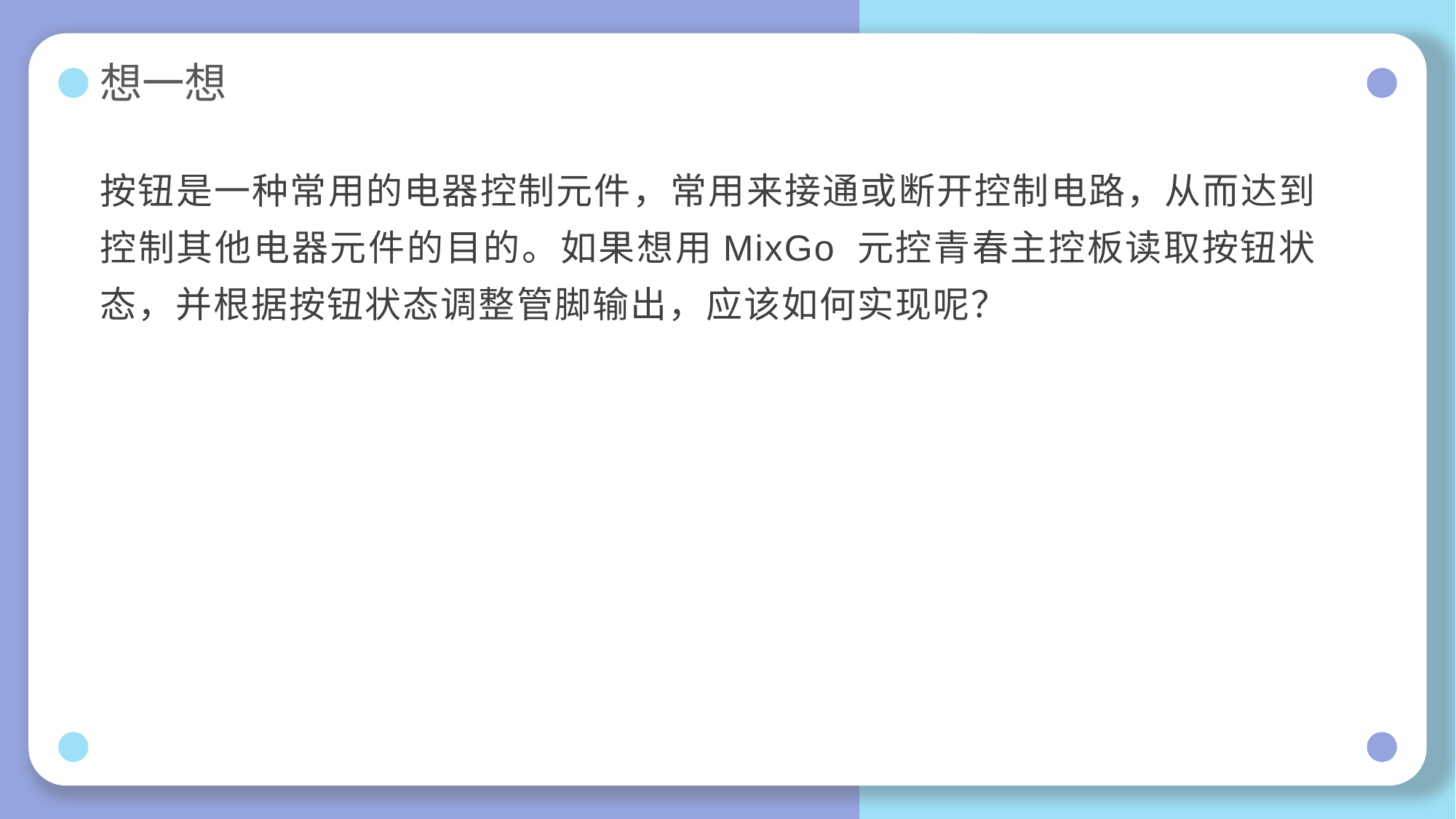

# 想一想
按钮是一种常用的电器控制元件，常用来接通或断开控制电路，从而达到控制其他电器元件的目的。如果想用MixGo 元控青春主控板读取按钮状态，并根据按钮状态调整管脚输出，应该如何实现呢？